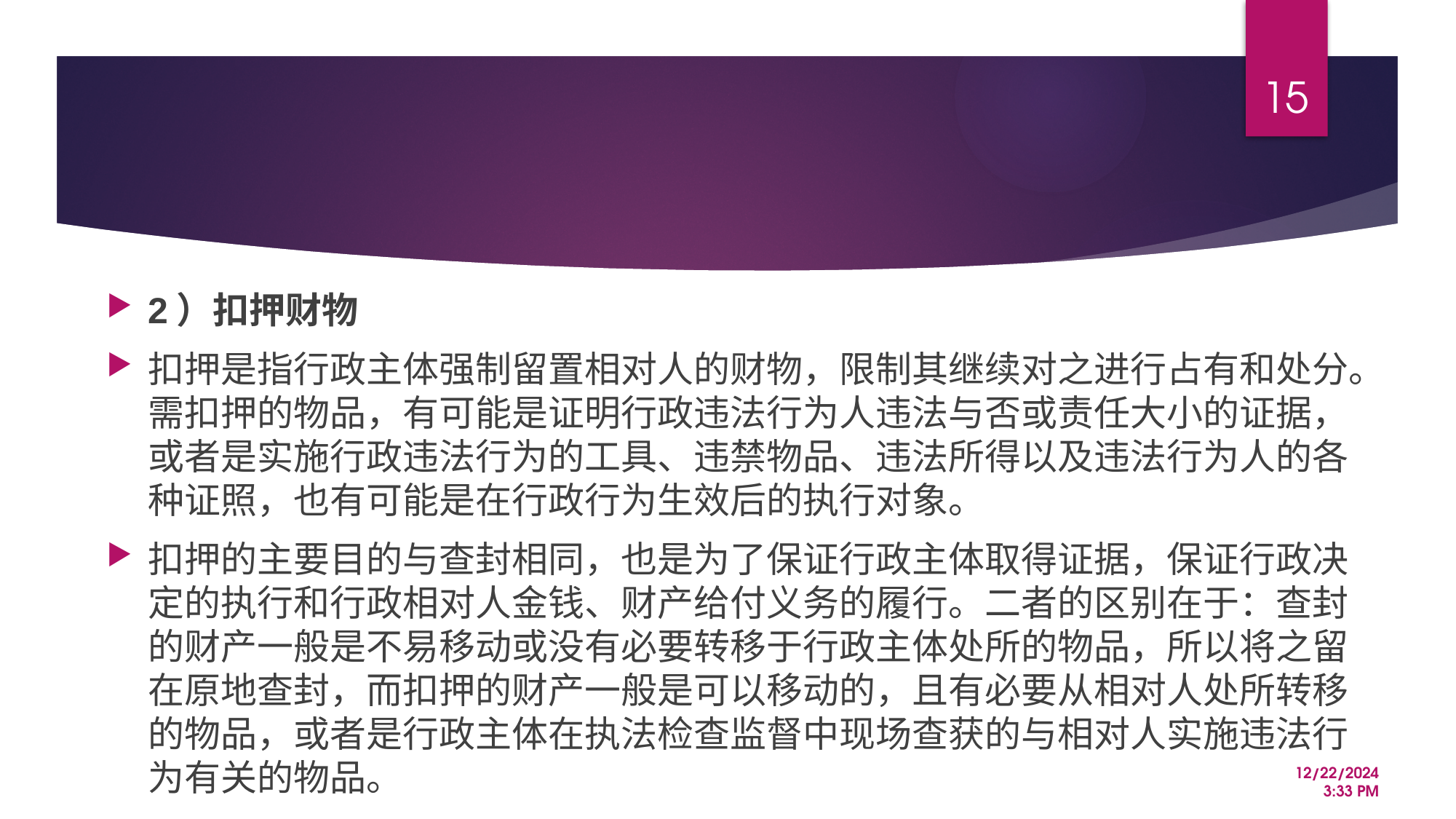

15
#
2）扣押财物
扣押是指行政主体强制留置相对人的财物，限制其继续对之进行占有和处分。需扣押的物品，有可能是证明行政违法行为人违法与否或责任大小的证据，或者是实施行政违法行为的工具、违禁物品、违法所得以及违法行为人的各种证照，也有可能是在行政行为生效后的执行对象。
扣押的主要目的与查封相同，也是为了保证行政主体取得证据，保证行政决定的执行和行政相对人金钱、财产给付义务的履行。二者的区别在于：查封的财产一般是不易移动或没有必要转移于行政主体处所的物品，所以将之留在原地查封，而扣押的财产一般是可以移动的，且有必要从相对人处所转移的物品，或者是行政主体在执法检查监督中现场查获的与相对人实施违法行为有关的物品。
12/22/2024 3:33 PM